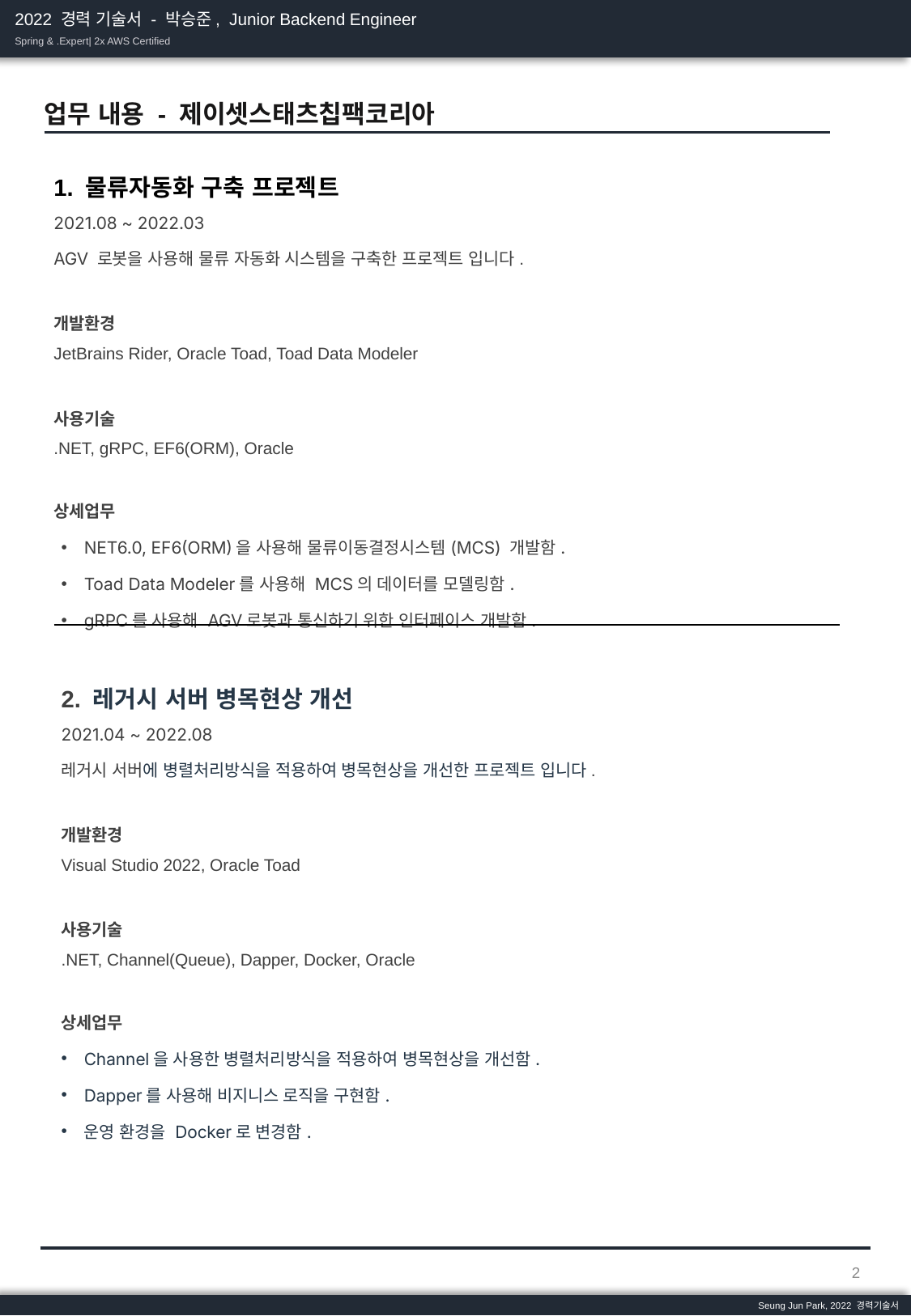

2022 경력 기술서 - 박승준,  Junior Backend Engineer
Spring & .Expert| 2x AWS Certified
업무 내용 - 제이셋스태츠칩팩코리아

| 1. 물류자동화 구축 프로젝트 2021.08 ~ 2022.03 AGV 로봇을 사용해 물류 자동화 시스템을 구축한 프로젝트 입니다. 개발환경 JetBrains Rider, Oracle Toad, Toad Data Modeler 사용기술 .NET, gRPC, EF6(ORM), Oracle 상세업무 NET6.0, EF6(ORM)을 사용해 물류이동결정시스템(MCS) 개발함. Toad Data Modeler를 사용해 MCS의 데이터를 모델링함. gRPC를 사용해 AGV로봇과 통신하기 위한 인터페이스 개발함. |
| --- |
| 2. 레거시 서버 병목현상 개선 2021.04 ~ 2022.08 레거시 서버에 병렬처리방식을 적용하여 병목현상을 개선한 프로젝트 입니다. 개발환경 Visual Studio 2022, Oracle Toad 사용기술 .NET, Channel(Queue), Dapper, Docker, Oracle 상세업무 Channel을 사용한 병렬처리방식을 적용하여 병목현상을 개선함. Dapper를 사용해 비지니스 로직을 구현함. 운영 환경을 Docker로 변경함. |
2

Seung Jun Park, 2022 경력기술서